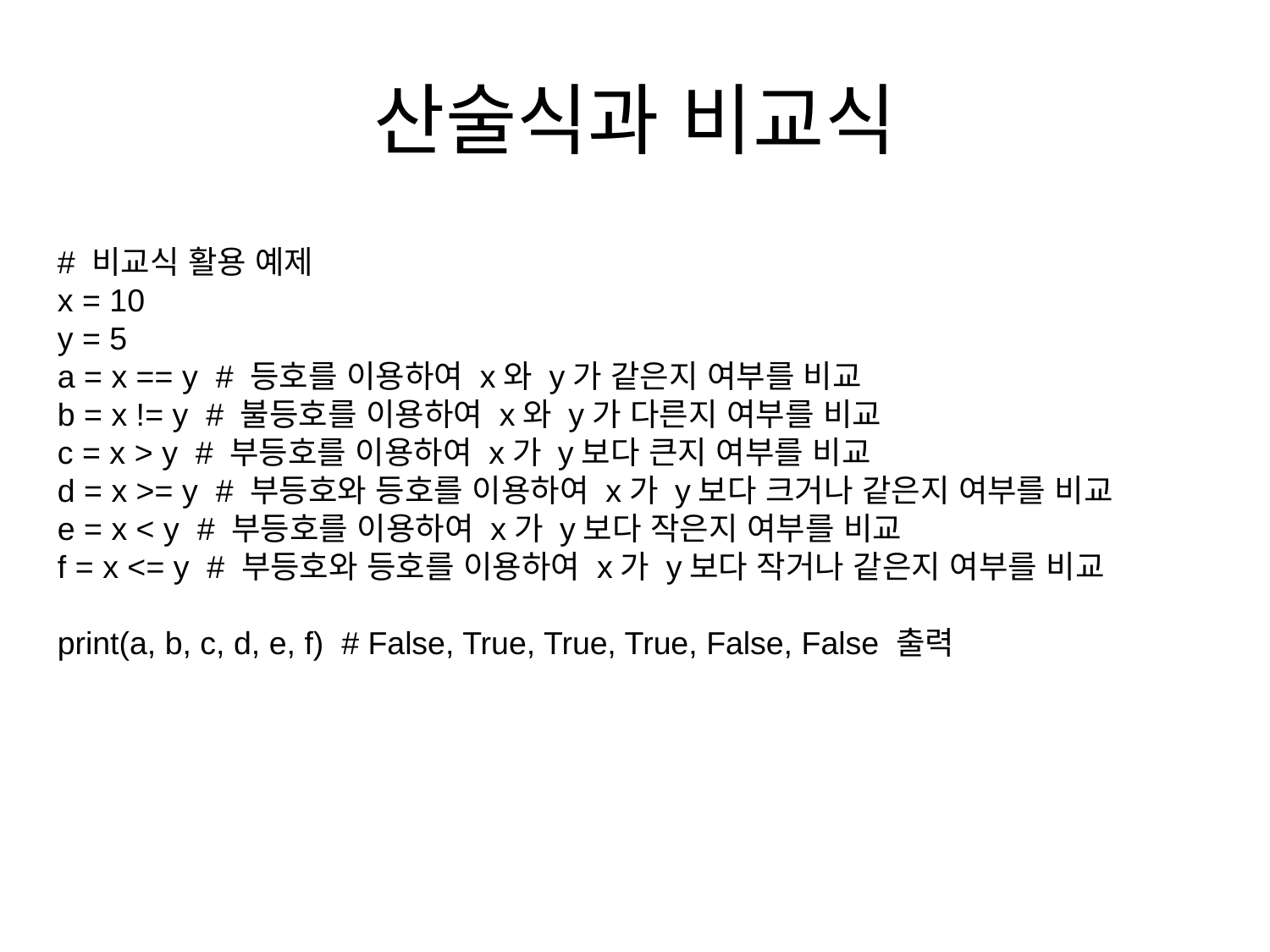

# 산술식과 비교식
# 비교식 활용 예제
x = 10
y = 5
a = x == y  # 등호를 이용하여 x와 y가 같은지 여부를 비교
b = x != y  # 불등호를 이용하여 x와 y가 다른지 여부를 비교
c = x > y  # 부등호를 이용하여 x가 y보다 큰지 여부를 비교
d = x >= y  # 부등호와 등호를 이용하여 x가 y보다 크거나 같은지 여부를 비교
e = x < y  # 부등호를 이용하여 x가 y보다 작은지 여부를 비교
f = x <= y  # 부등호와 등호를 이용하여 x가 y보다 작거나 같은지 여부를 비교

print(a, b, c, d, e, f)  # False, True, True, True, False, False 출력